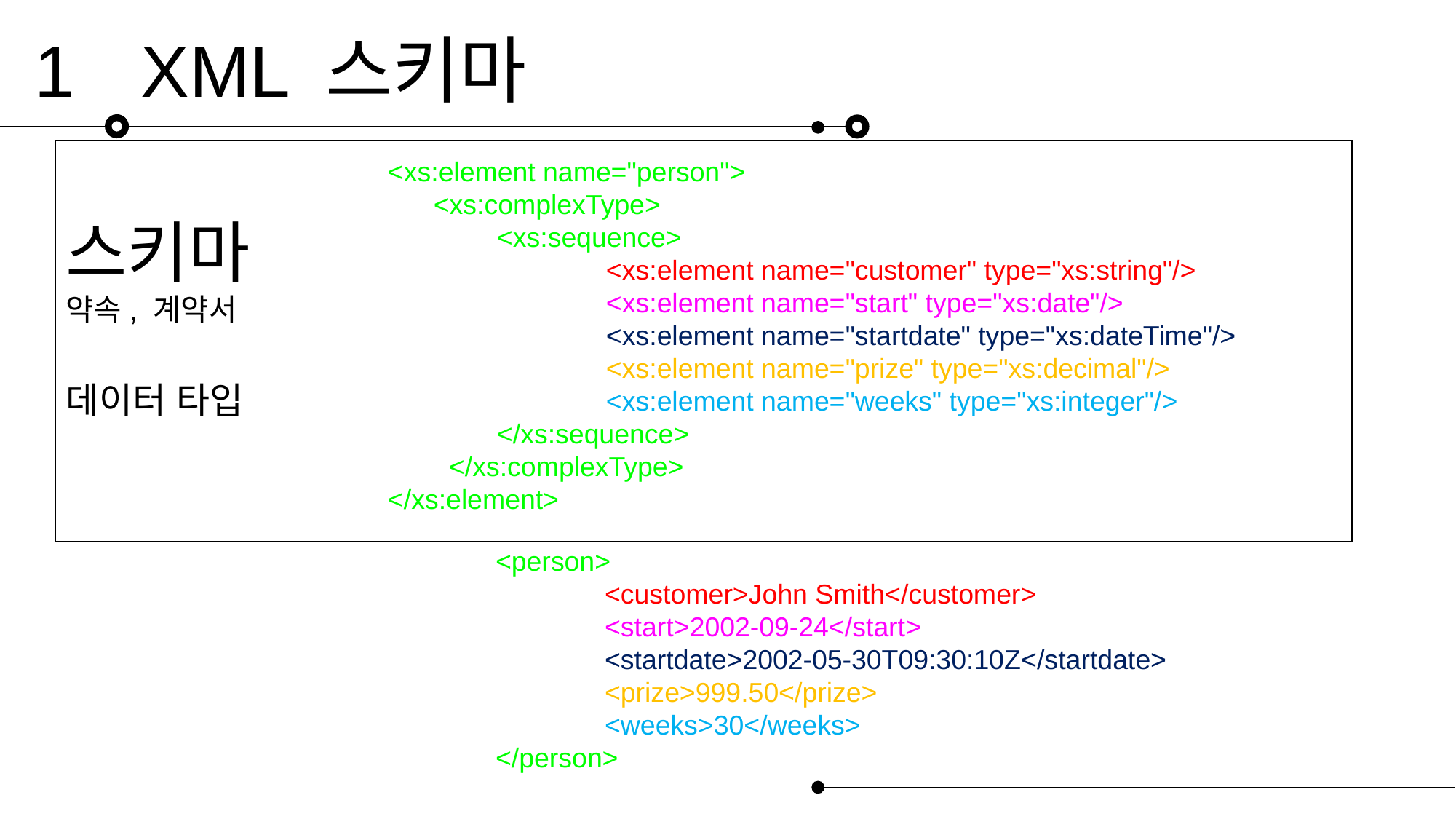

1
XML 스키마
스키마
약속, 계약서

데이터 타입

<xs:element name="person">
      <xs:complexType>
	<xs:sequence>
		<xs:element name="customer" type="xs:string"/>
		<xs:element name="start" type="xs:date"/>
		<xs:element name="startdate" type="xs:dateTime"/>
		<xs:element name="prize" type="xs:decimal"/>
		<xs:element name="weeks" type="xs:integer"/>
	</xs:sequence>
        </xs:complexType>
</xs:element>
<person>
	<customer>John Smith</customer>
	<start>2002-09-24</start>
	<startdate>2002-05-30T09:30:10Z</startdate>
	<prize>999.50</prize>
	<weeks>30</weeks>
</person>